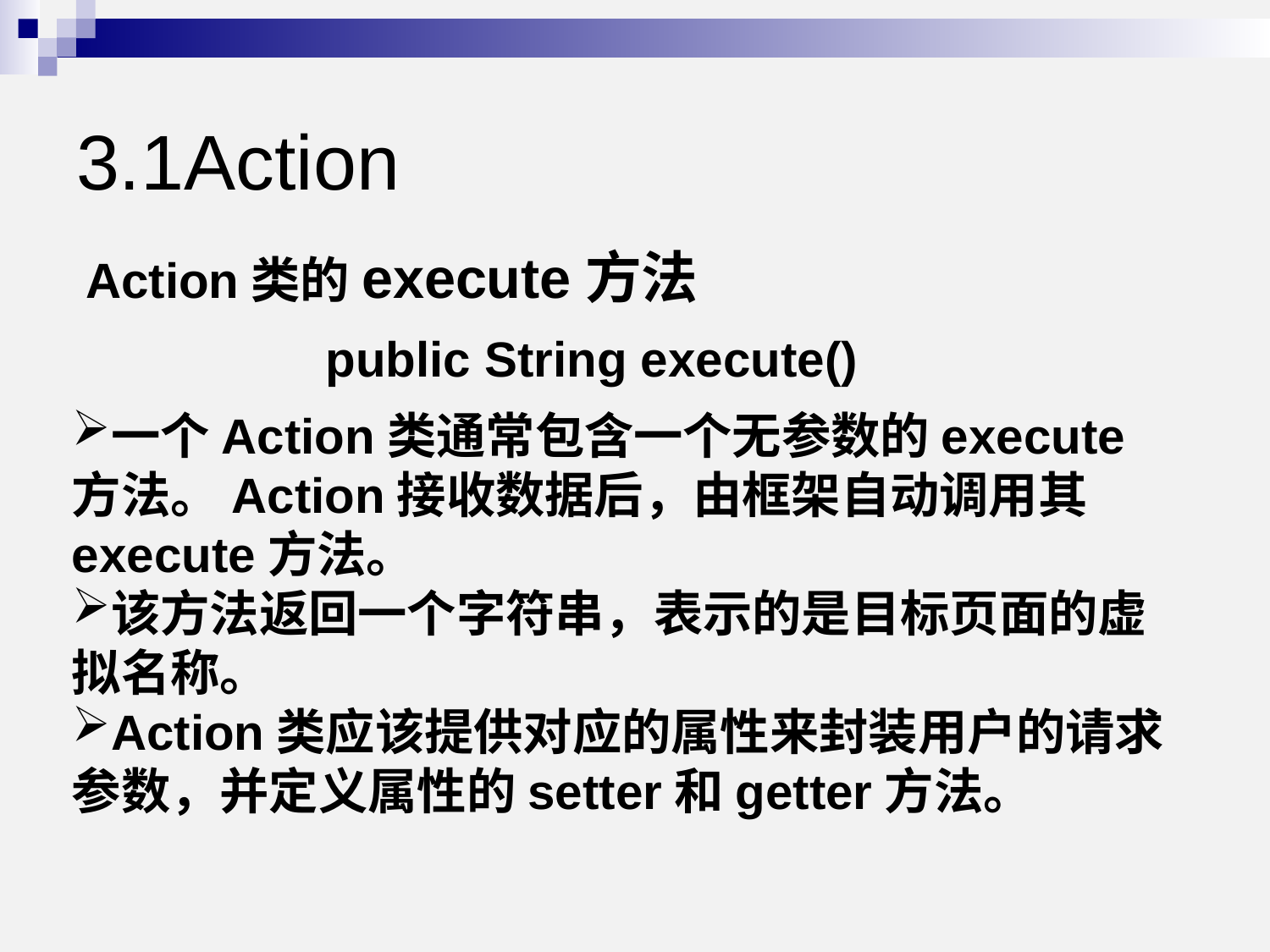

# 3.1Action
 Action类的execute方法
		public String execute()
一个Action类通常包含一个无参数的execute方法。Action接收数据后，由框架自动调用其execute方法。
该方法返回一个字符串，表示的是目标页面的虚拟名称。
Action类应该提供对应的属性来封装用户的请求参数，并定义属性的setter和getter方法。
15